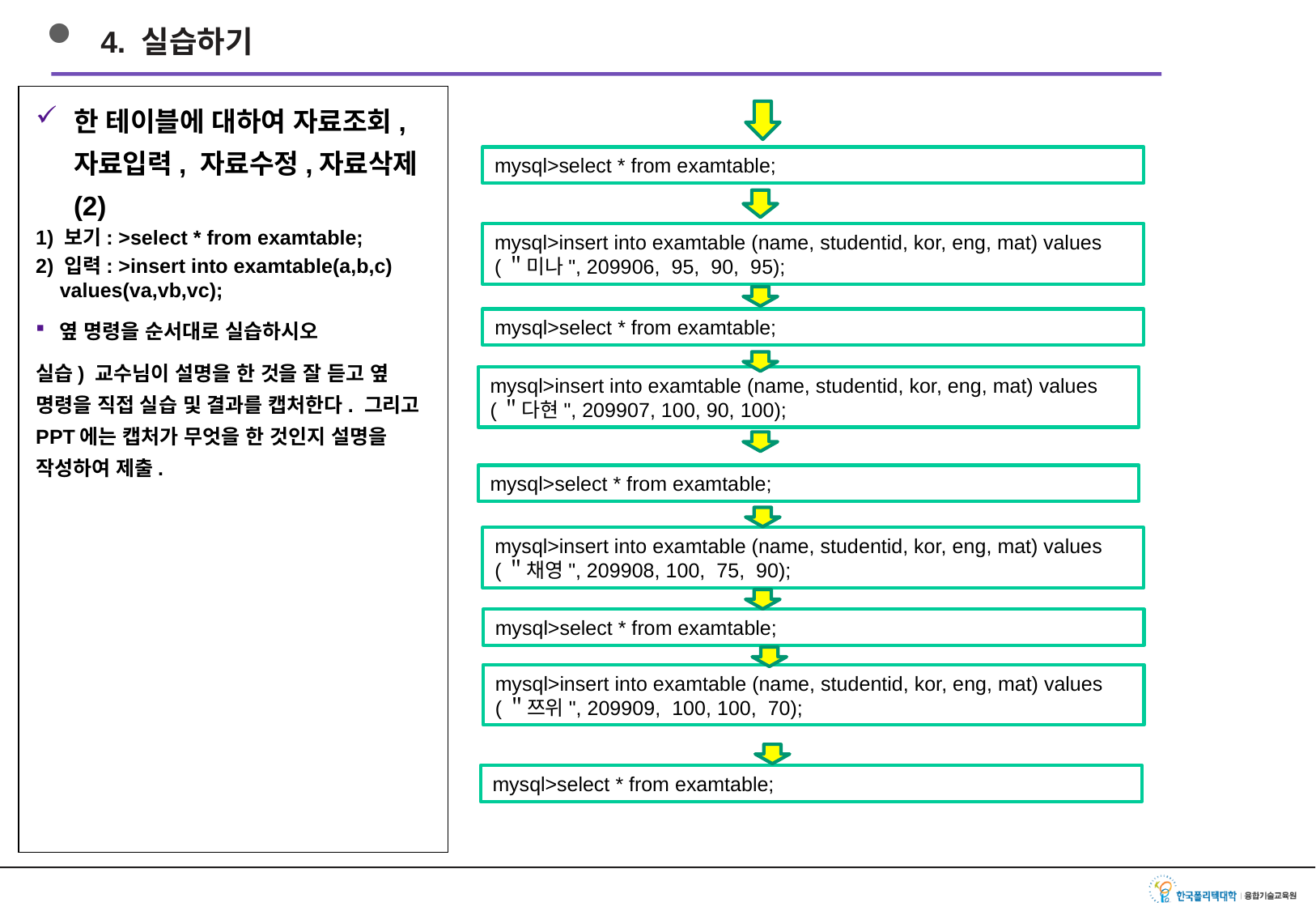

4. 실습하기
한 테이블에 대하여 자료조회, 자료입력, 자료수정,자료삭제(2)
1) 보기: >select * from examtable;
2) 입력: >insert into examtable(a,b,c) values(va,vb,vc);
옆 명령을 순서대로 실습하시오
실습) 교수님이 설명을 한 것을 잘 듣고 옆 명령을 직접 실습 및 결과를 캡처한다. 그리고 PPT에는 캡처가 무엇을 한 것인지 설명을 작성하여 제출.

mysql>select * from examtable;

mysql>insert into examtable (name, studentid, kor, eng, mat) values (＂미나", 209906,  95,  90,  95);

mysql>select * from examtable;

mysql>insert into examtable (name, studentid, kor, eng, mat) values (＂다현", 209907, 100, 90, 100);

mysql>select * from examtable;

mysql>insert into examtable (name, studentid, kor, eng, mat) values (＂채영", 209908, 100,  75,  90);

mysql>select * from examtable;

mysql>insert into examtable (name, studentid, kor, eng, mat) values (＂쯔위", 209909,  100, 100,  70);

mysql>select * from examtable;